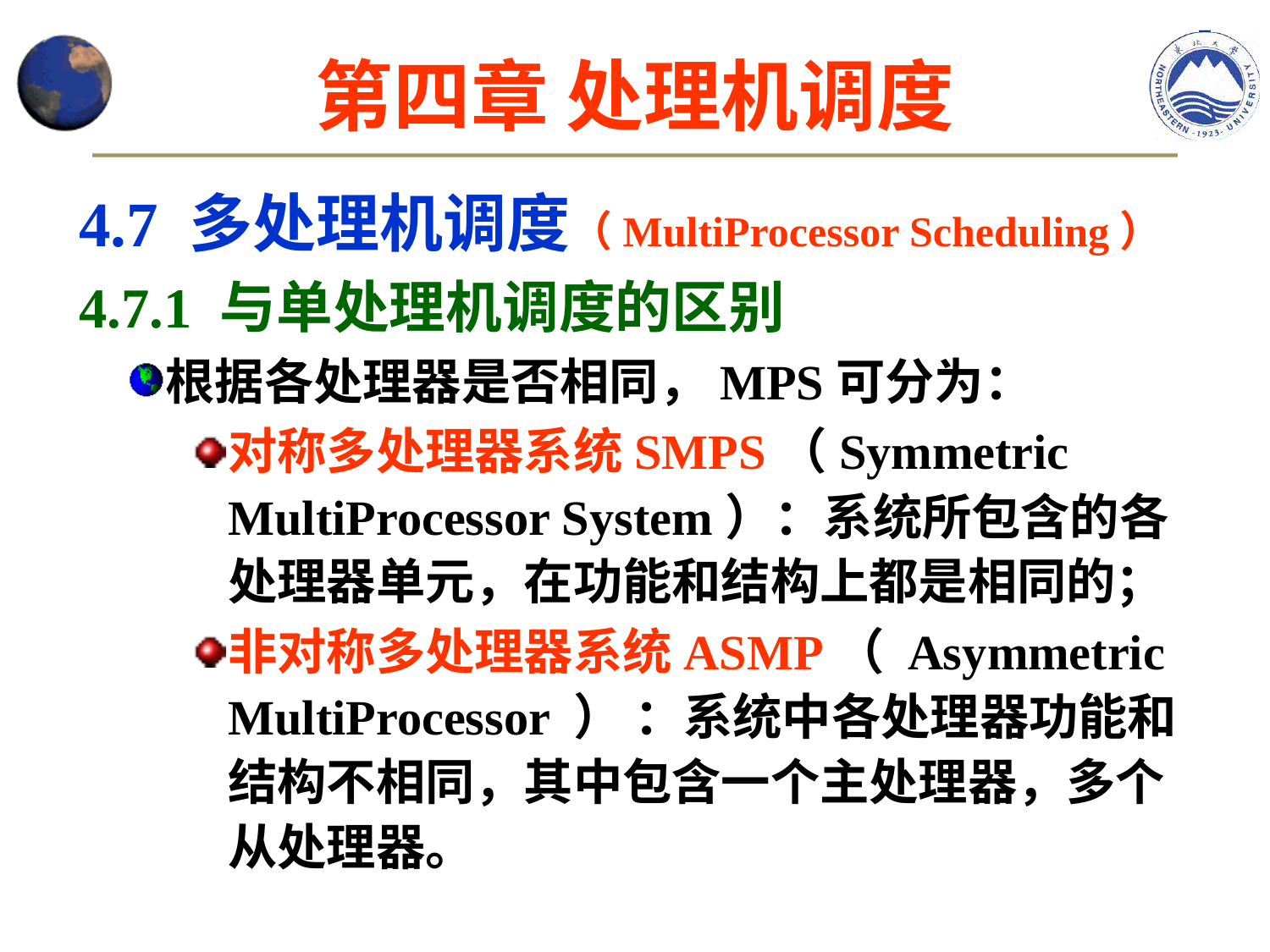

# 第四章 处理机调度
4.7 多处理机调度（MultiProcessor Scheduling）
4.7.1 与单处理机调度的区别
根据各处理器是否相同，MPS可分为：
对称多处理器系统SMPS（Symmetric MultiProcessor System）：系统所包含的各处理器单元，在功能和结构上都是相同的；
非对称多处理器系统ASMP（ Asymmetric MultiProcessor ） ：系统中各处理器功能和结构不相同，其中包含一个主处理器，多个从处理器。